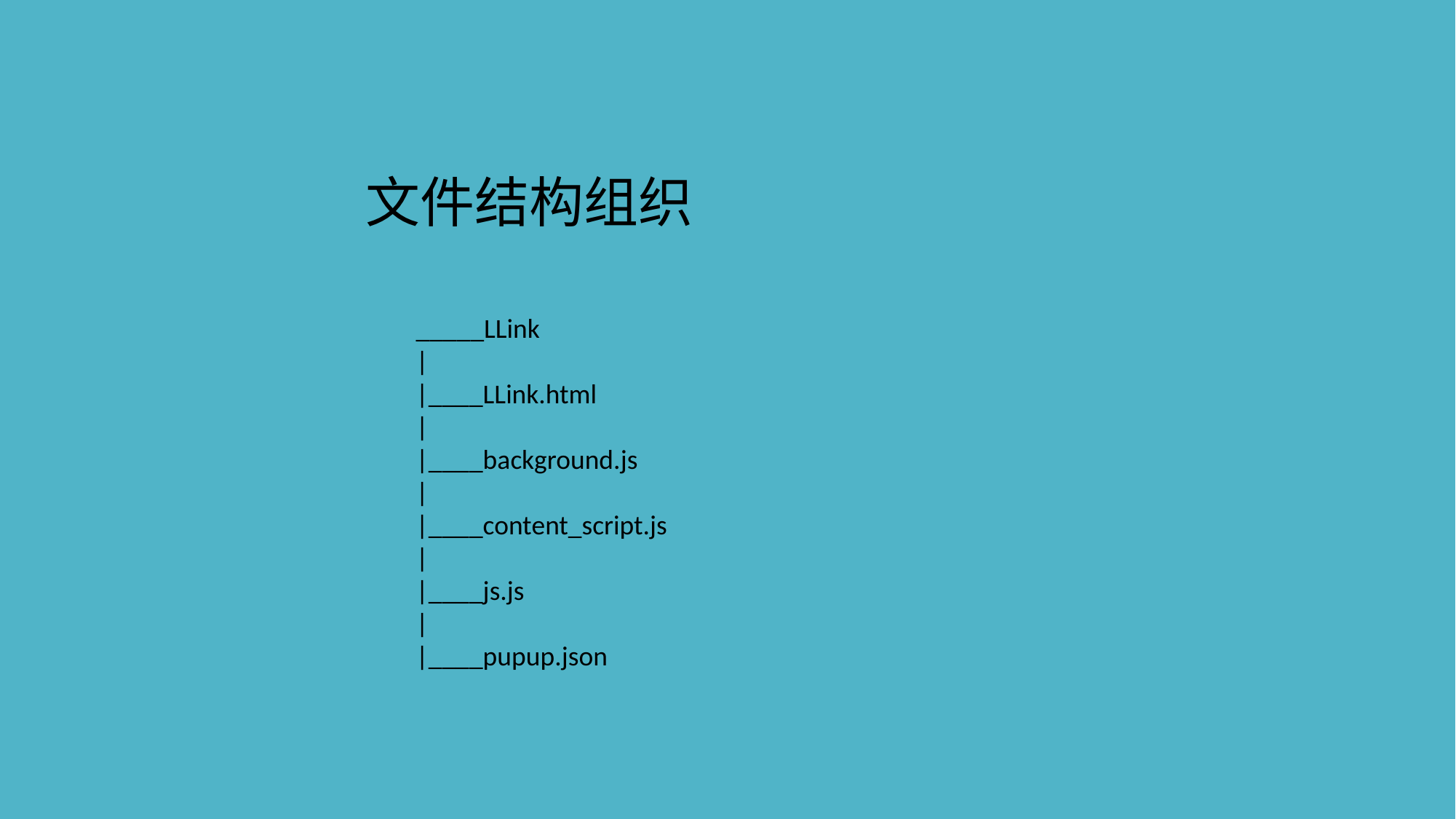

文件结构组织
_____LLink
|
|____LLink.html
|
|____background.js
|
|____content_script.js
|
|____js.js
|
|____pupup.json